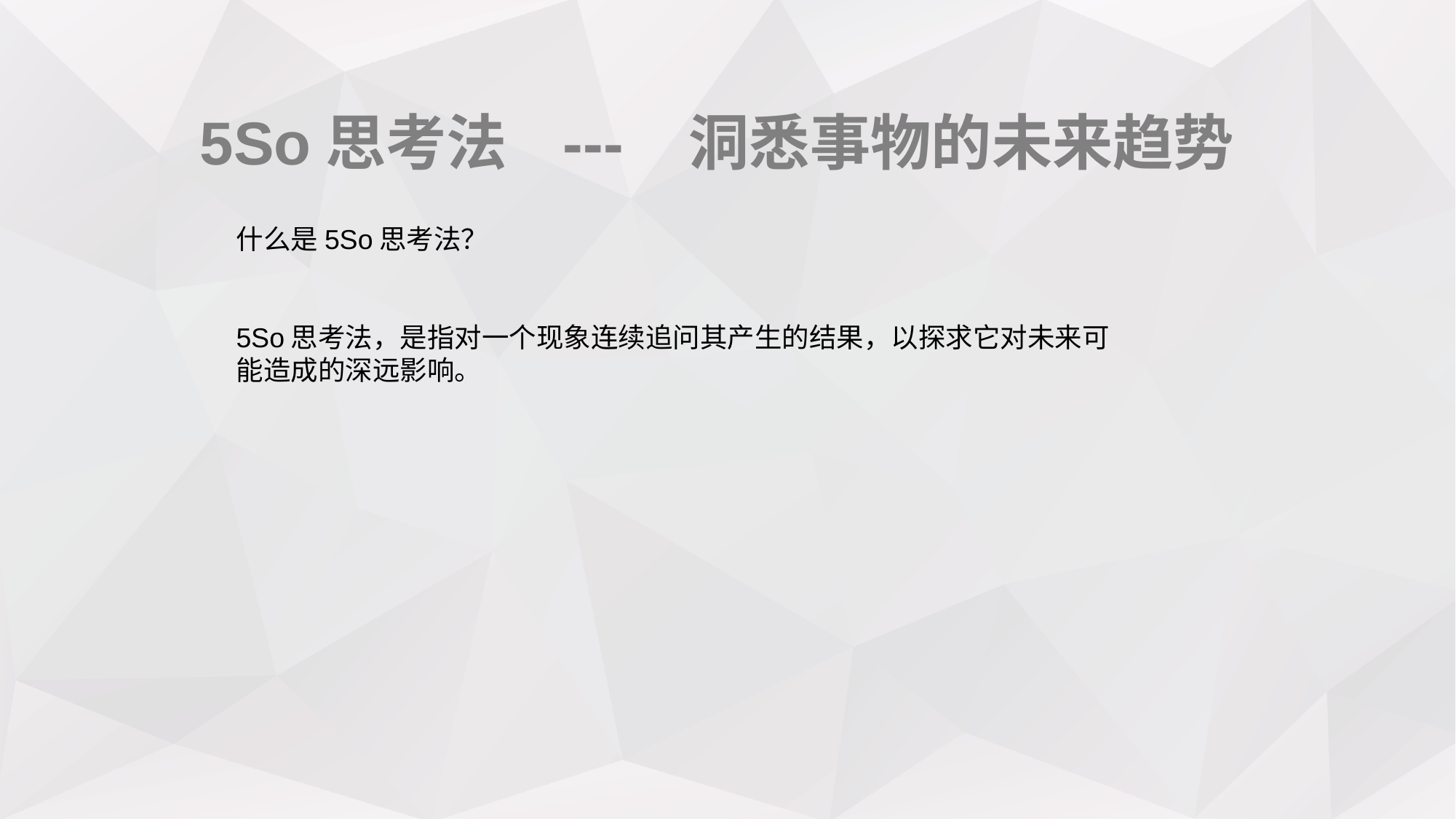

5So思考法   ---   洞悉事物的未来趋势
什么是5So思考法？

5So思考法，是指对一个现象连续追问其产生的结果，以探求它对未来可能造成的深远影响。